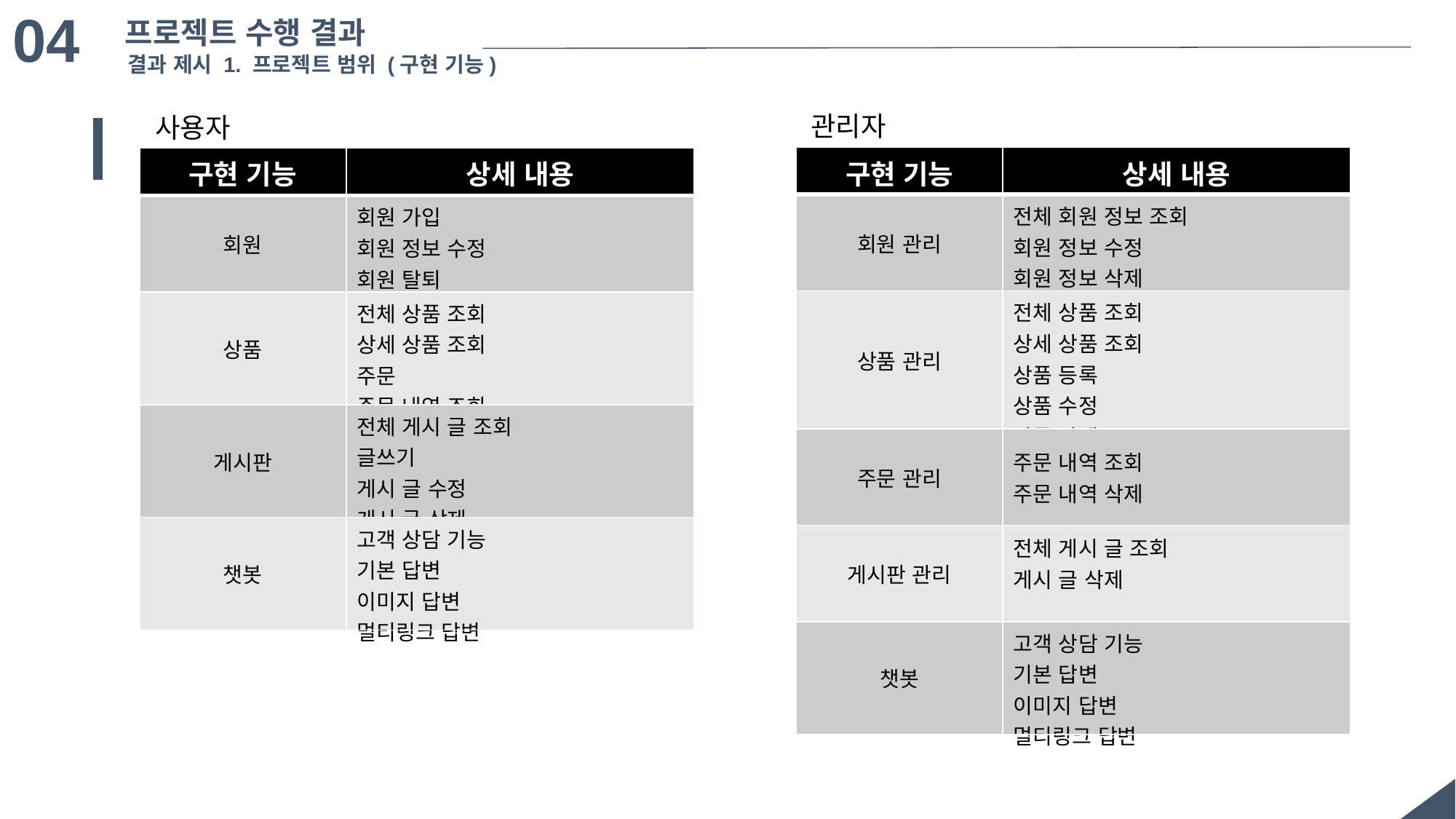

04
프로젝트 수행 결과
결과 제시 1. 프로젝트 범위 (구현 기능)
관리자
사용자

| 구현 기능 | 상세 내용 |
| --- | --- |
| 회원 관리 | 전체 회원 정보 조회 회원 정보 수정 회원 정보 삭제 |
| 상품 관리 | 전체 상품 조회 상세 상품 조회 상품 등록 상품 수정 상품 삭제 |
| 주문 관리 | 주문 내역 조회 주문 내역 삭제 |
| 게시판 관리 | 전체 게시 글 조회 게시 글 삭제 |
| 챗봇 | 고객 상담 기능 기본 답변 이미지 답변 멀티링크 답변 |
| 구현 기능 | 상세 내용 |
| --- | --- |
| 회원 | 회원 가입 회원 정보 수정 회원 탈퇴 |
| 상품 | 전체 상품 조회 상세 상품 조회 주문 주문 내역 조회 |
| 게시판 | 전체 게시 글 조회 글쓰기 게시 글 수정 게시 글 삭제 |
| 챗봇 | 고객 상담 기능 기본 답변 이미지 답변 멀티링크 답변 |